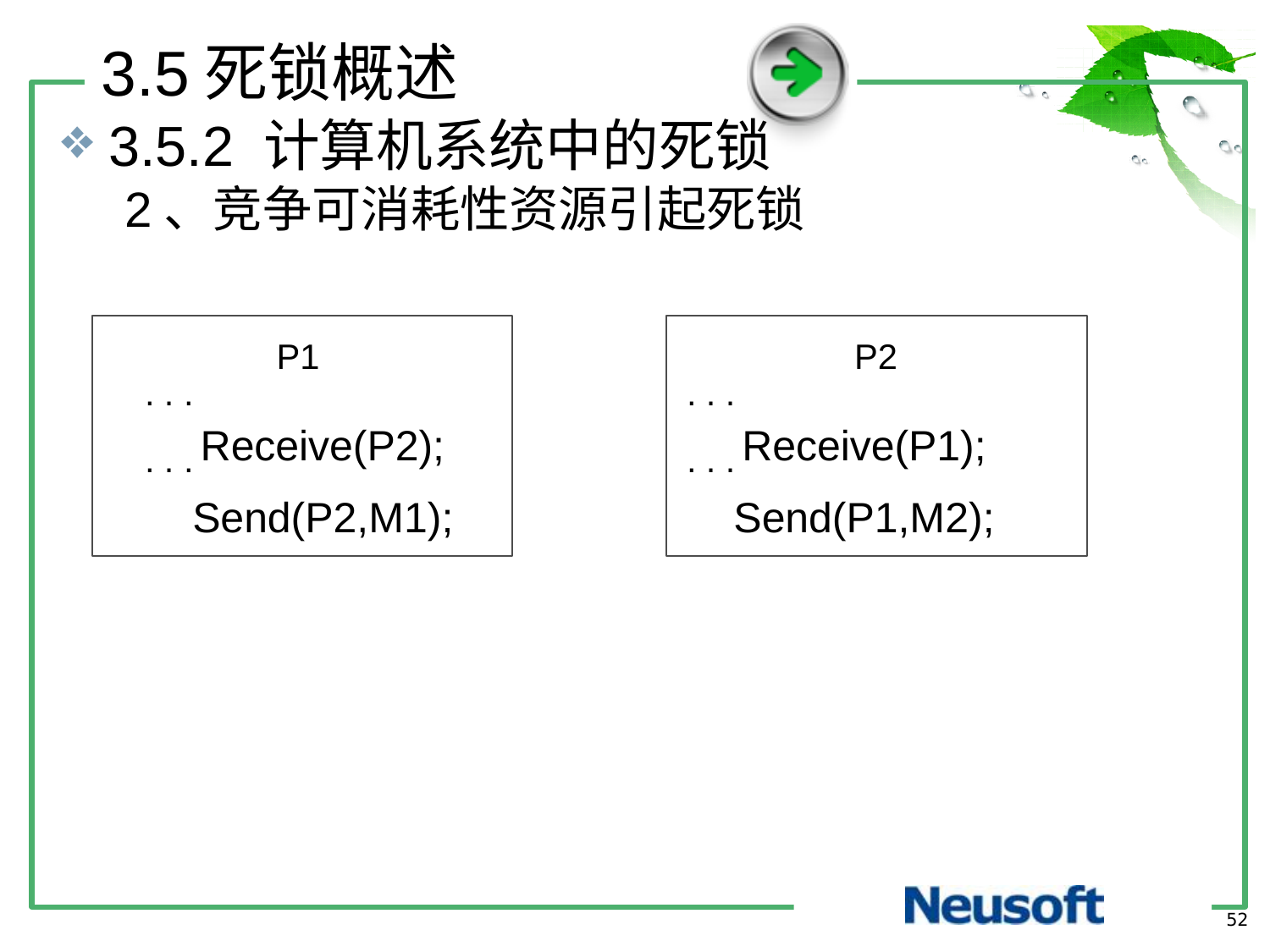

3.5死锁概述
3.5.2 计算机系统中的死锁
2、竞争可消耗性资源引起死锁

P1
P2
. . .
. . .
Receive(P2);
Receive(P1);
. . .
. . .
Send(P2,M1);
Send(P1,M2);
52